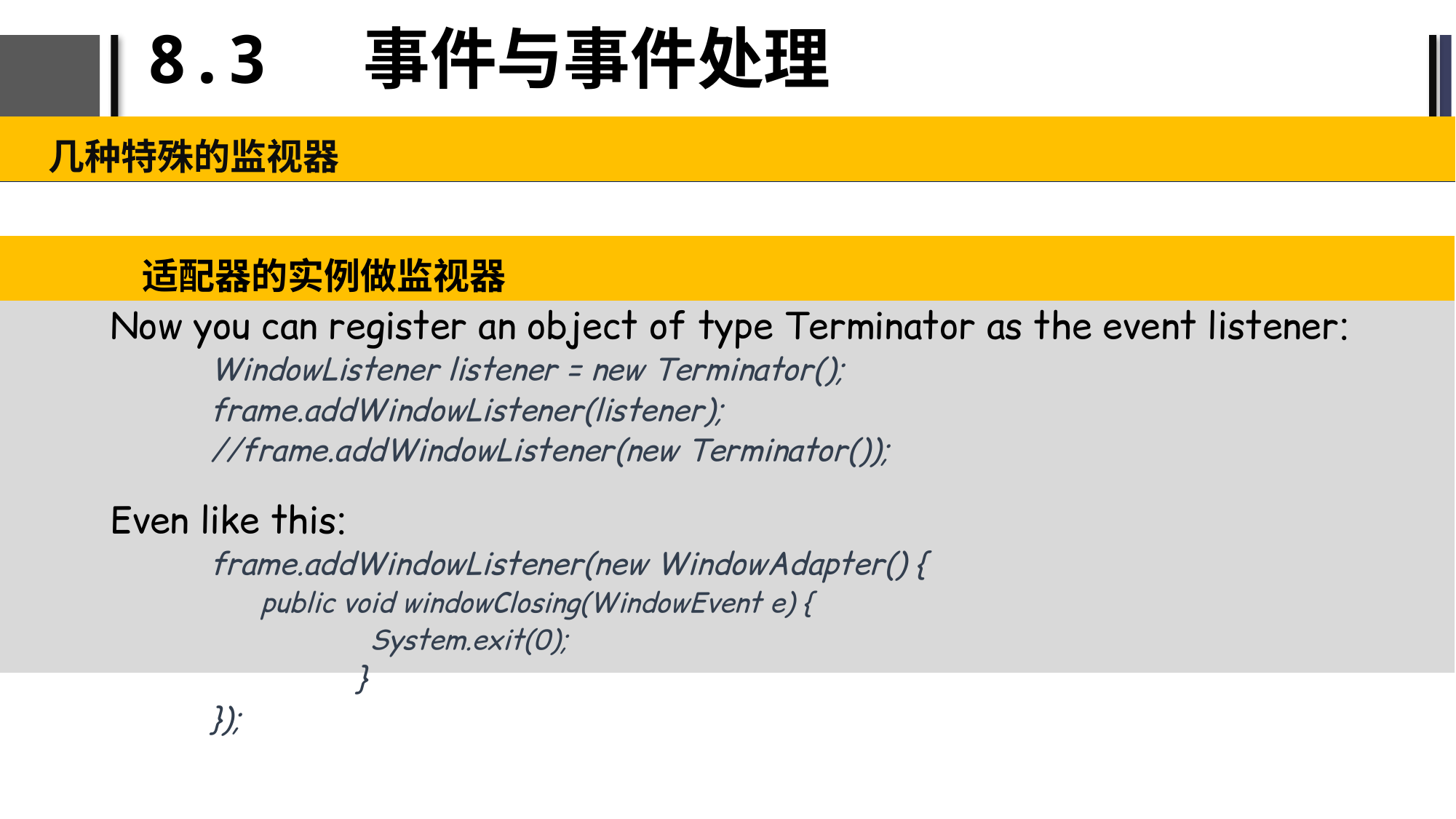

# 8.3  事件与事件处理

几种特殊的监视器

适配器的实例做监视器

Now you can register an object of type Terminator as the event listener:
WindowListener listener = new Terminator();
frame.addWindowListener(listener);
//frame.addWindowListener(new Terminator());
Even like this:
frame.addWindowListener(new WindowAdapter() {
public void windowClosing(WindowEvent e) {
	System.exit(0);
	    }
});